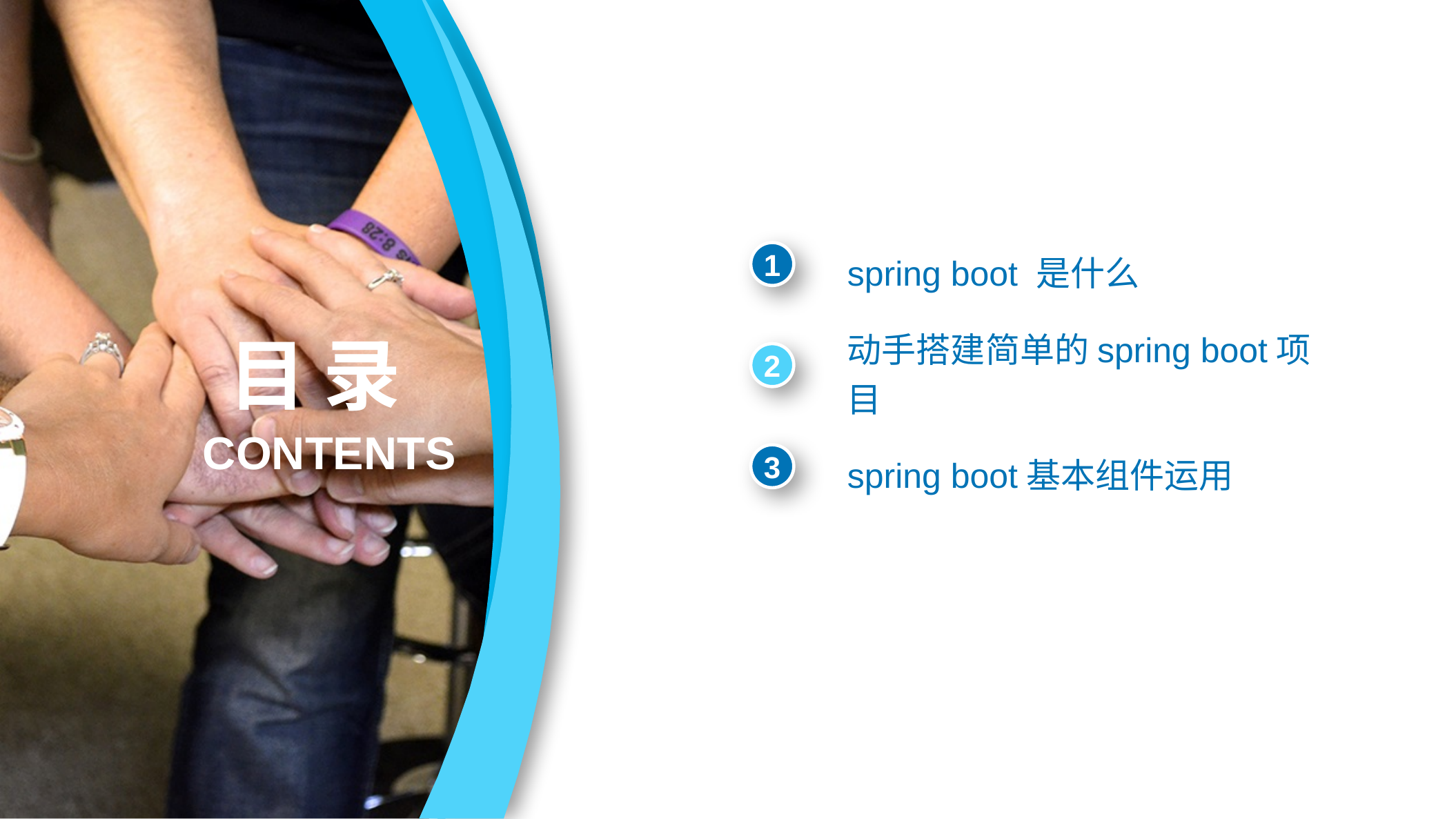

1
spring boot 是什么
目 录
2
动手搭建简单的spring boot项目
CONTENTS
3
spring boot基本组件运用